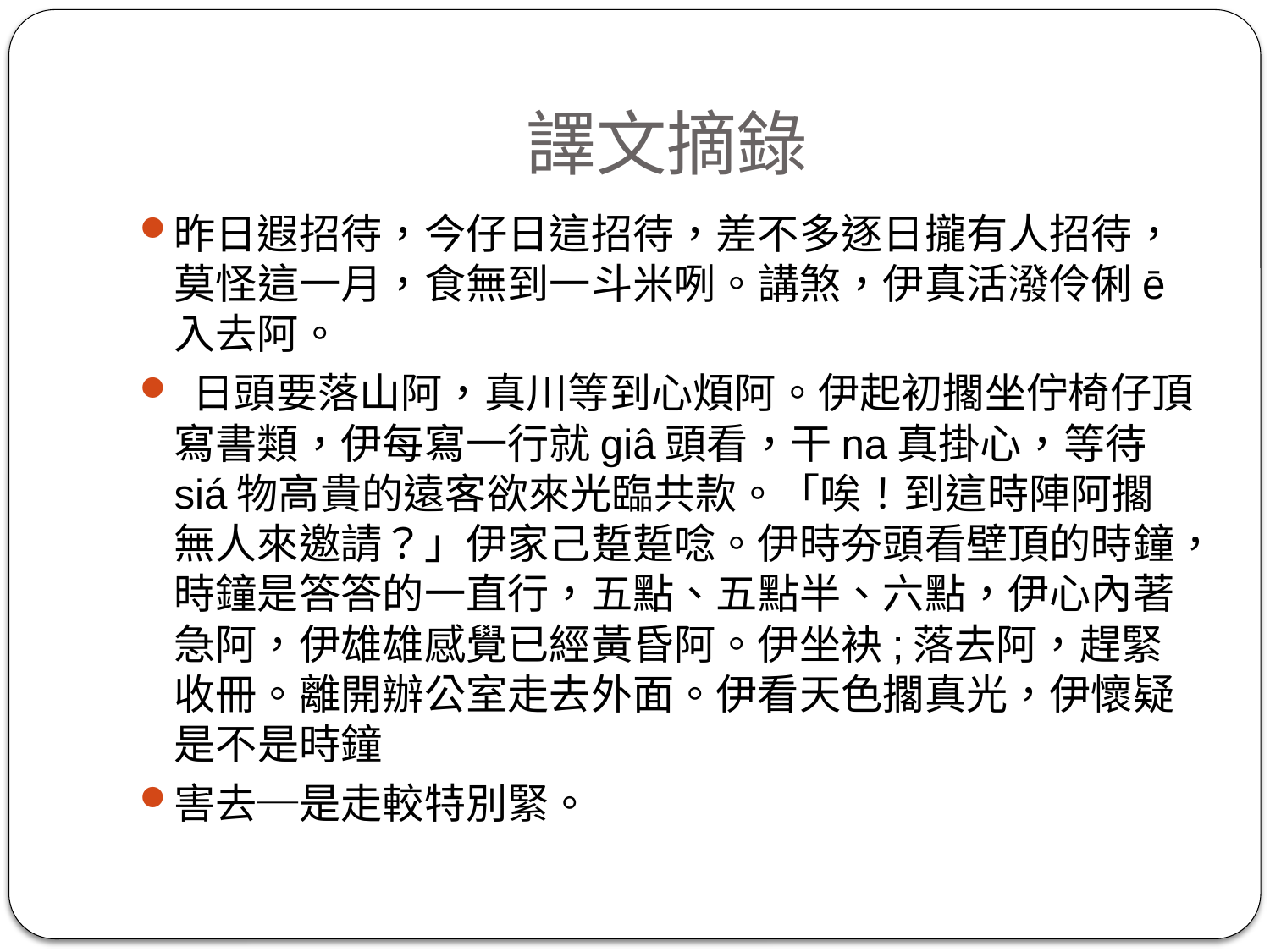

# 譯文摘錄
昨日遐招待，今仔日這招待，差不多逐日攏有人招待，莫怪這一月，食無到一斗米咧。講煞，伊真活潑伶俐ē入去阿。
 日頭要落山阿，真川等到心煩阿。伊起初擱坐佇椅仔頂寫書類，伊每寫一行就giâ頭看，干na真掛心，等待siá物高貴的遠客欲來光臨共款。「唉！到這時陣阿擱無人來邀請？」伊家己踅踅唸。伊時夯頭看壁頂的時鐘，時鐘是答答的一直行，五點、五點半、六點，伊心內著急阿，伊雄雄感覺已經黃昏阿。伊坐袂;落去阿，趕緊收冊。離開辦公室走去外面。伊看天色擱真光，伊懷疑是不是時鐘
害去─是走較特別緊。